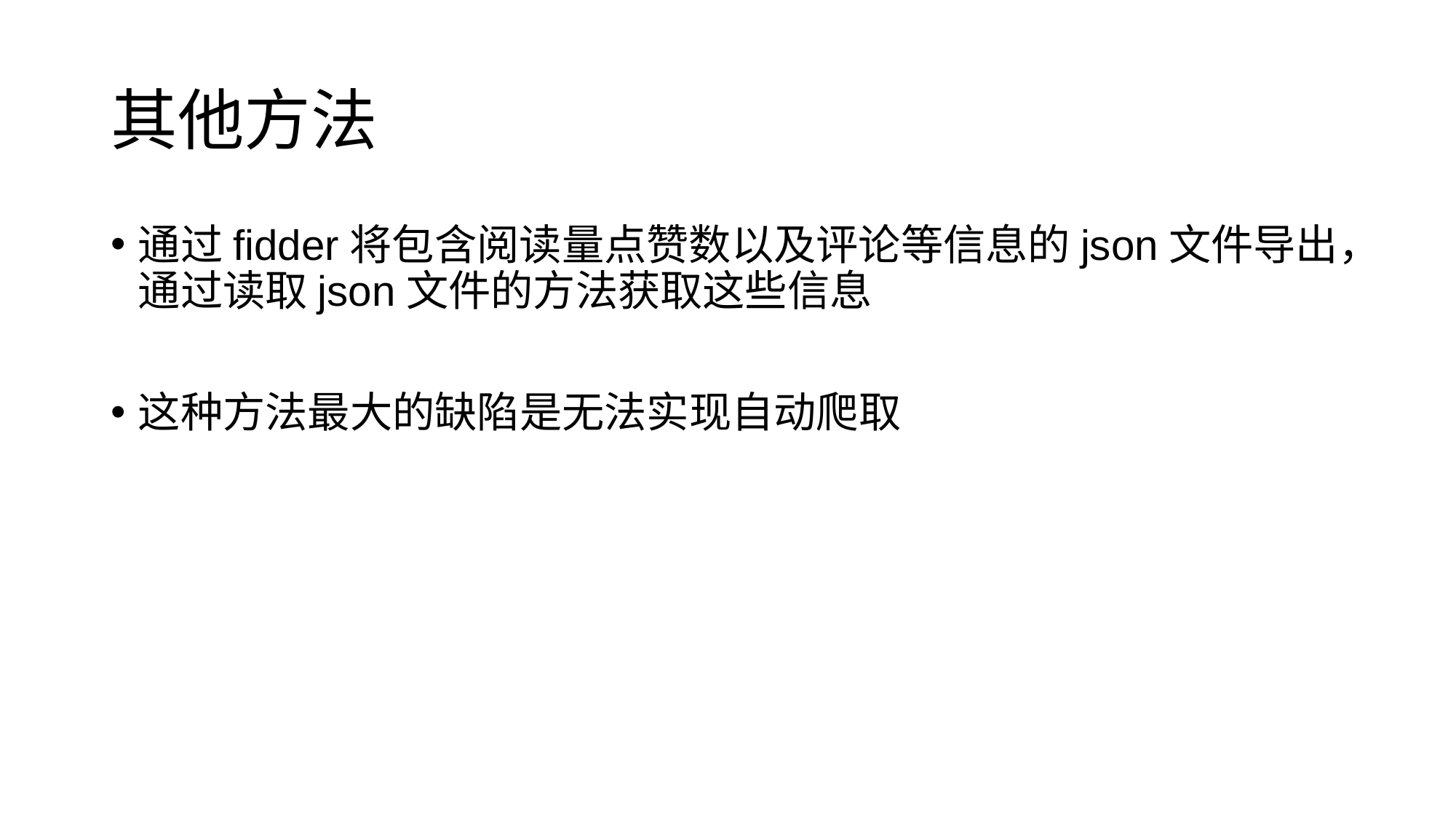

# 其他方法
通过fidder将包含阅读量点赞数以及评论等信息的json文件导出，通过读取json文件的方法获取这些信息

这种方法最大的缺陷是无法实现自动爬取